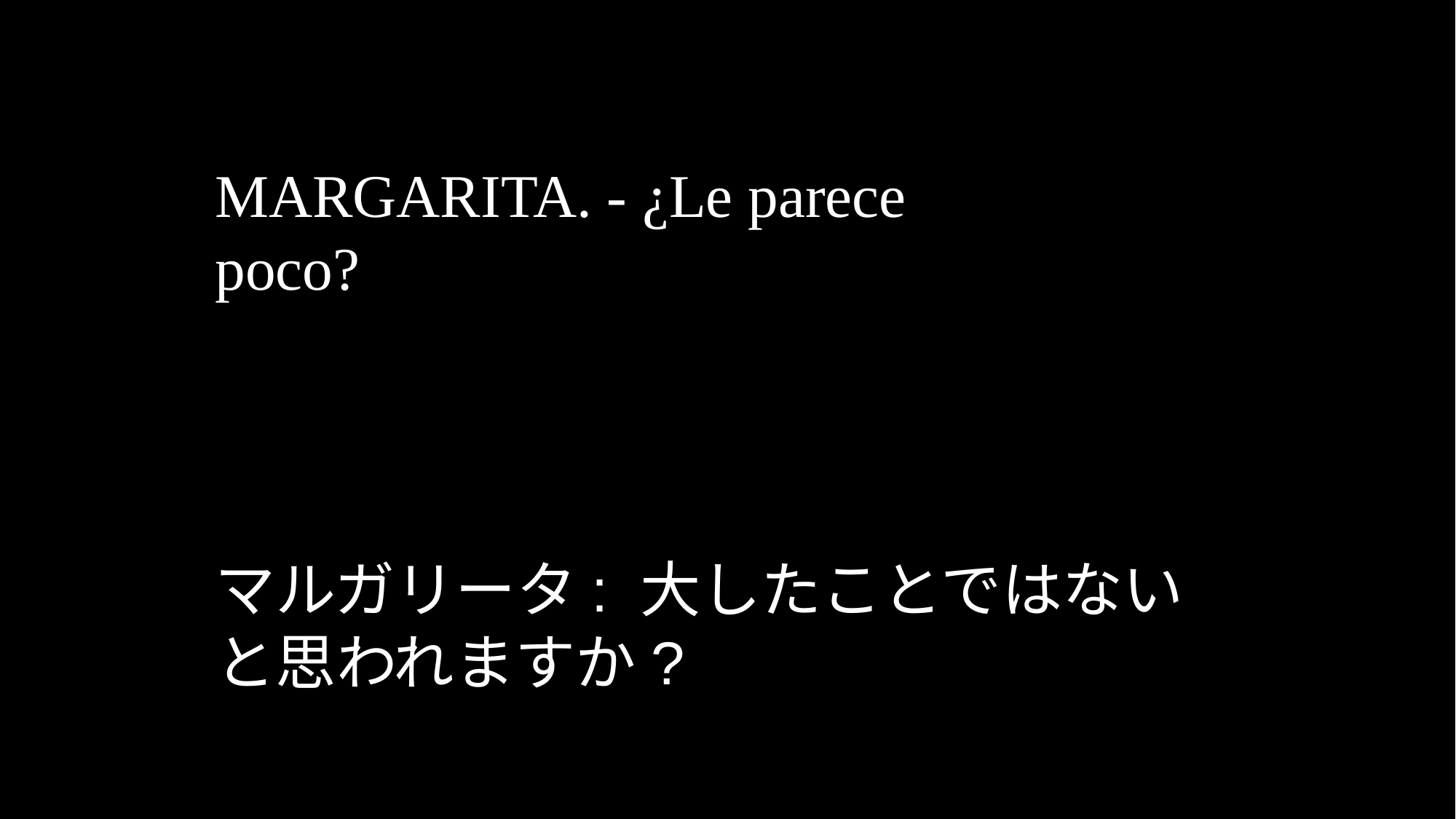

MARGARITA. - ¿Le parece poco?

マルガリータ: 大したことではないと思われますか?